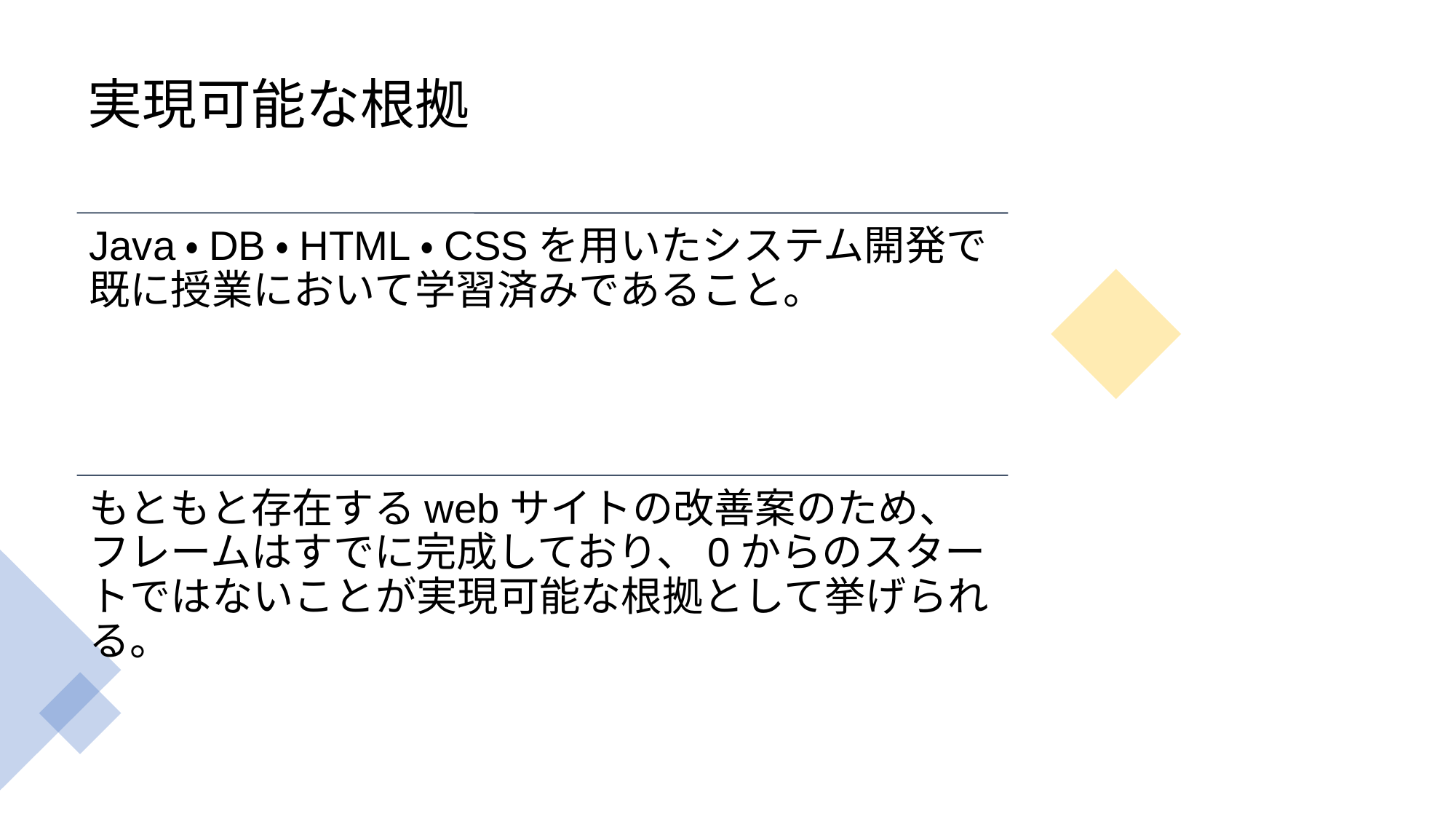

# 実現可能な根拠
Java・DB・HTML・CSSを用いたシステム開発で既に授業において学習済みであること。
もともと存在するwebサイトの改善案のため、フレームはすでに完成しており、0からのスタートではないことが実現可能な根拠として挙げられる。